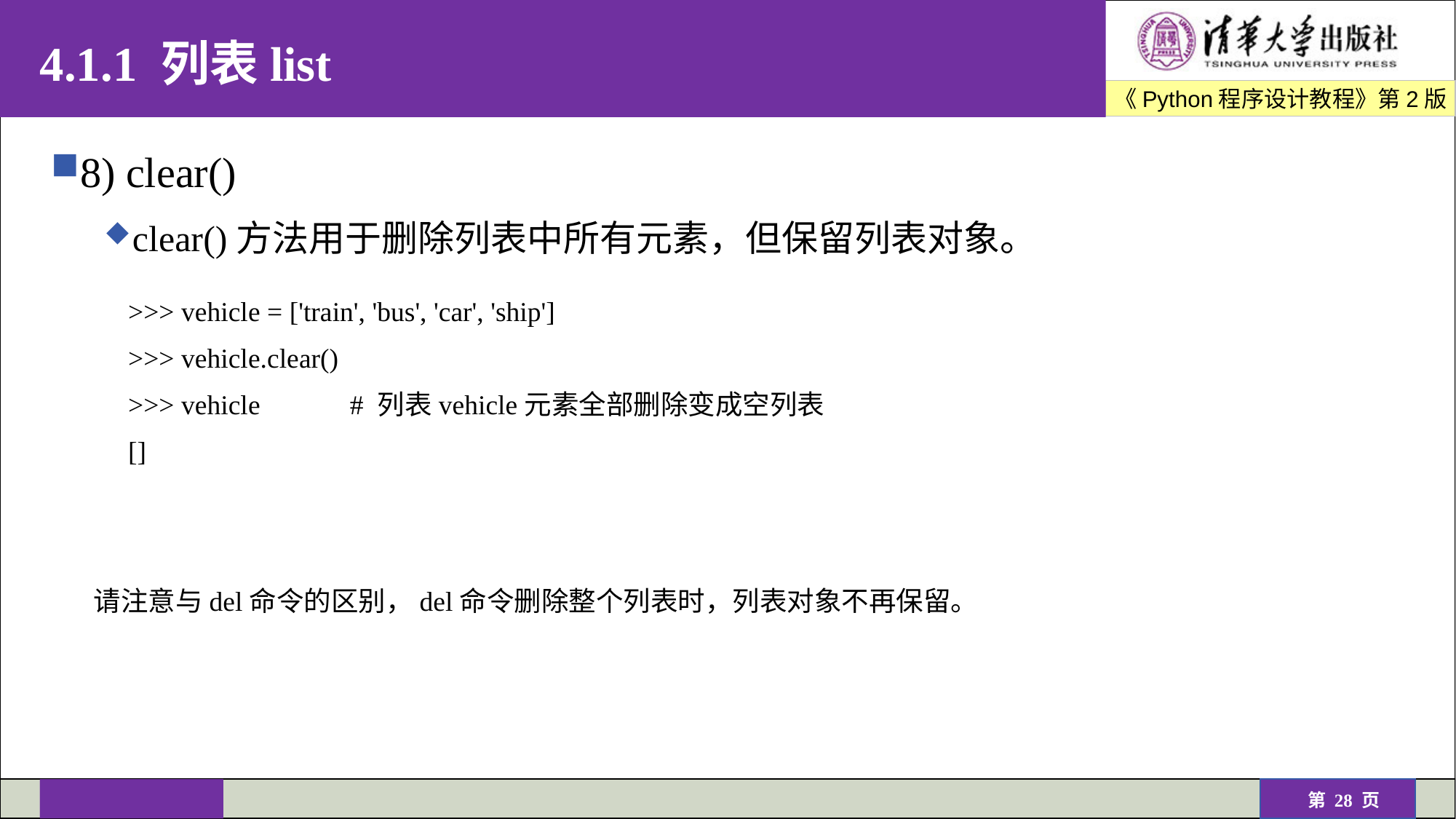

# 4.1.1 列表list
8) clear()
clear()方法用于删除列表中所有元素，但保留列表对象。
>>> vehicle = ['train', 'bus', 'car', 'ship']
>>> vehicle.clear()
>>> vehicle             # 列表vehicle元素全部删除变成空列表
[]
请注意与del命令的区别，del命令删除整个列表时，列表对象不再保留。